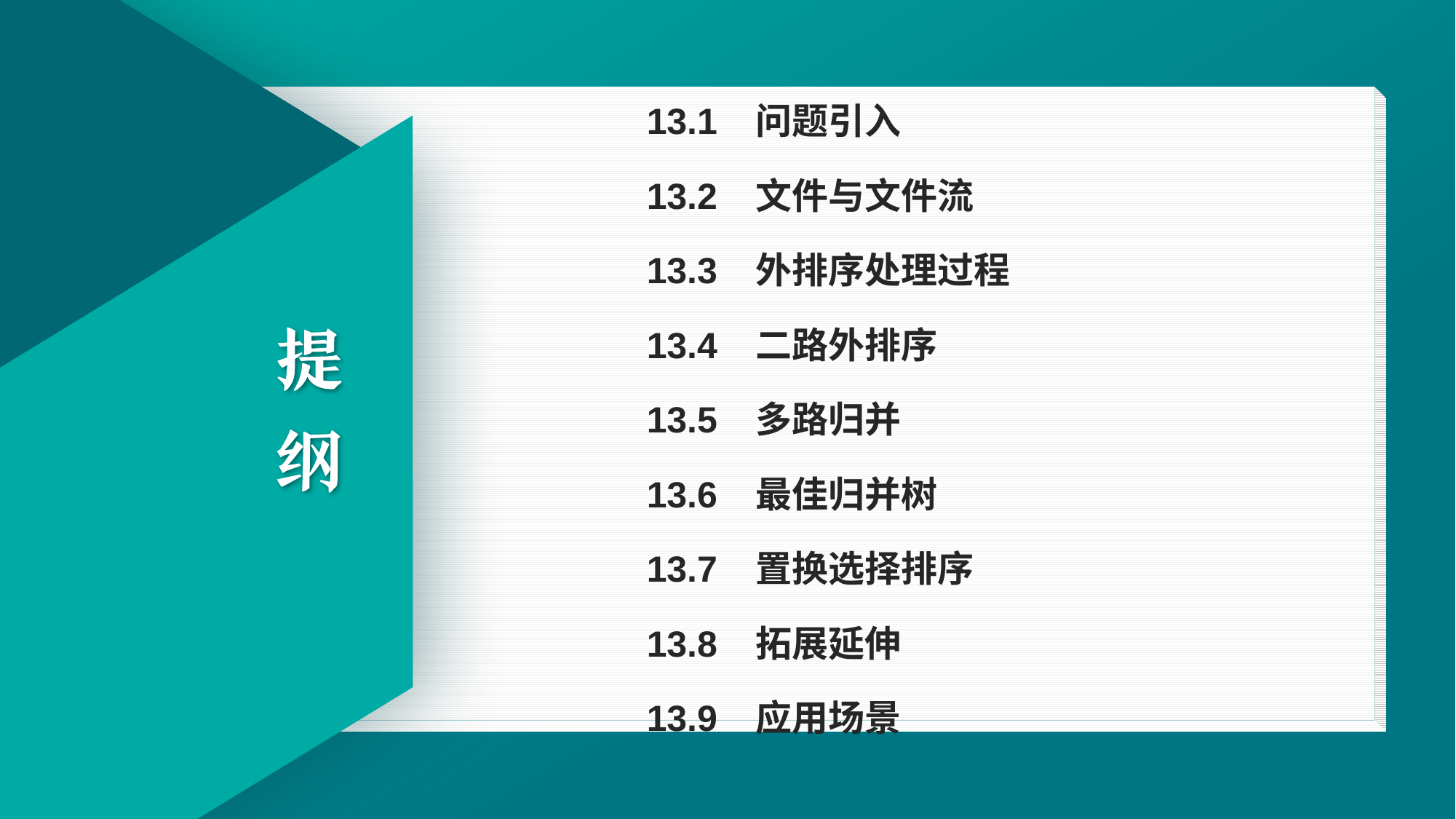

13.1 	问题引入
13.2 	文件与文件流
13.3	外排序处理过程
13.4	二路外排序
13.5	多路归并
13.6	最佳归并树
13.7	置换选择排序
13.8	拓展延伸
13.9	应用场景